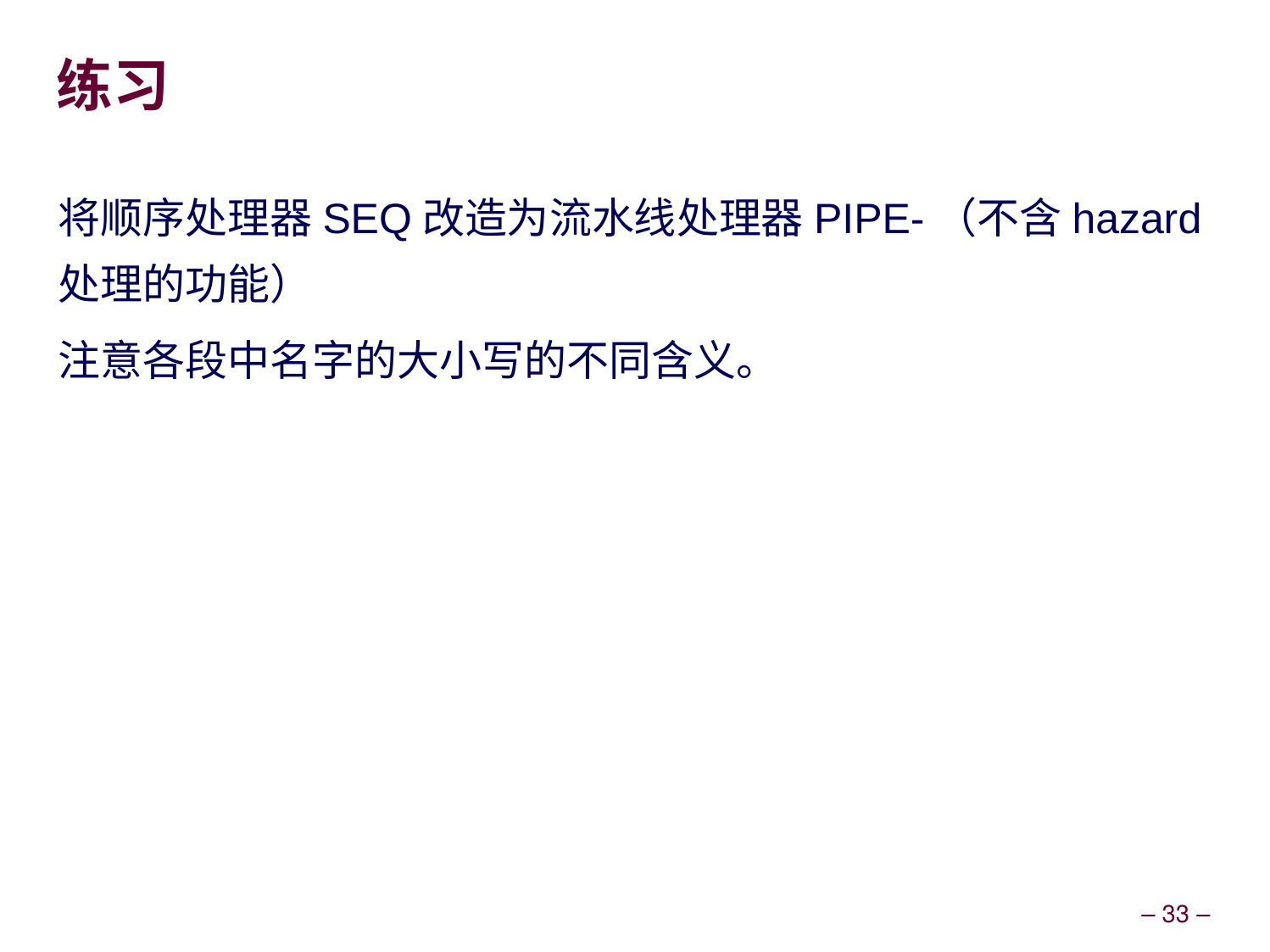

# 练习
将顺序处理器SEQ改造为流水线处理器PIPE-（不含hazard处理的功能）
注意各段中名字的大小写的不同含义。